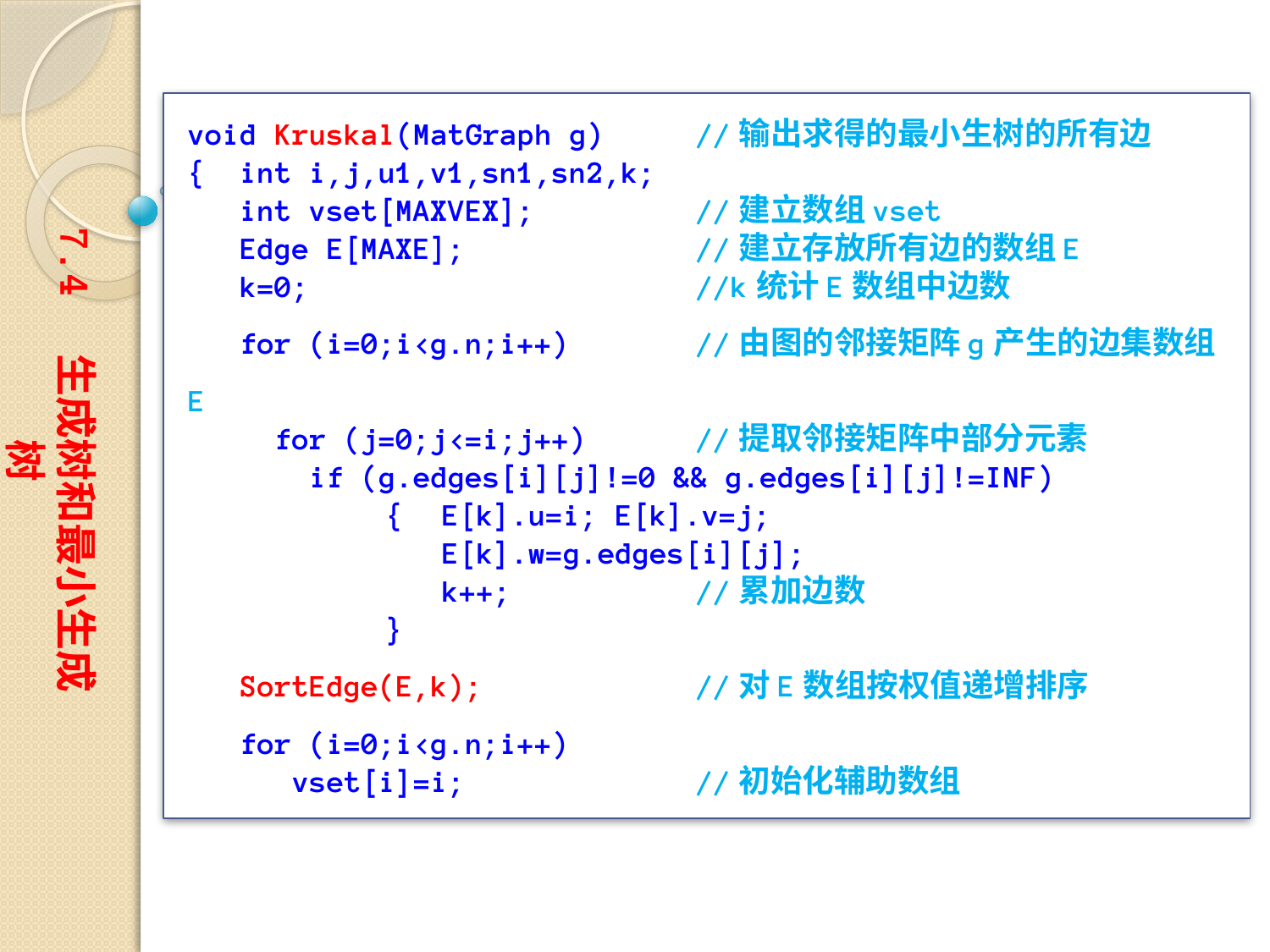

void Kruskal(MatGraph g)	//输出求得的最小生树的所有边
{  int i,j,u1,v1,sn1,sn2,k;
   int vset[MAXVEX];		//建立数组vset
   Edge E[MAXE];		//建立存放所有边的数组E
   k=0;				//k统计E数组中边数
   for (i=0;i<g.n;i++)	//由图的邻接矩阵g产生的边集数组E
     for (j=0;j<=i;j++)	//提取邻接矩阵中部分元素
       if (g.edges[i][j]!=0 && g.edges[i][j]!=INF)
	　　{	E[k].u=i; E[k].v=j;
		E[k].w=g.edges[i][j];
		k++;		//累加边数
	　　}
   SortEdge(E,k);		//对E数组按权值递增排序
   for (i=0;i<g.n;i++)
      vset[i]=i;		//初始化辅助数组
7.4  生成树和最小生成树